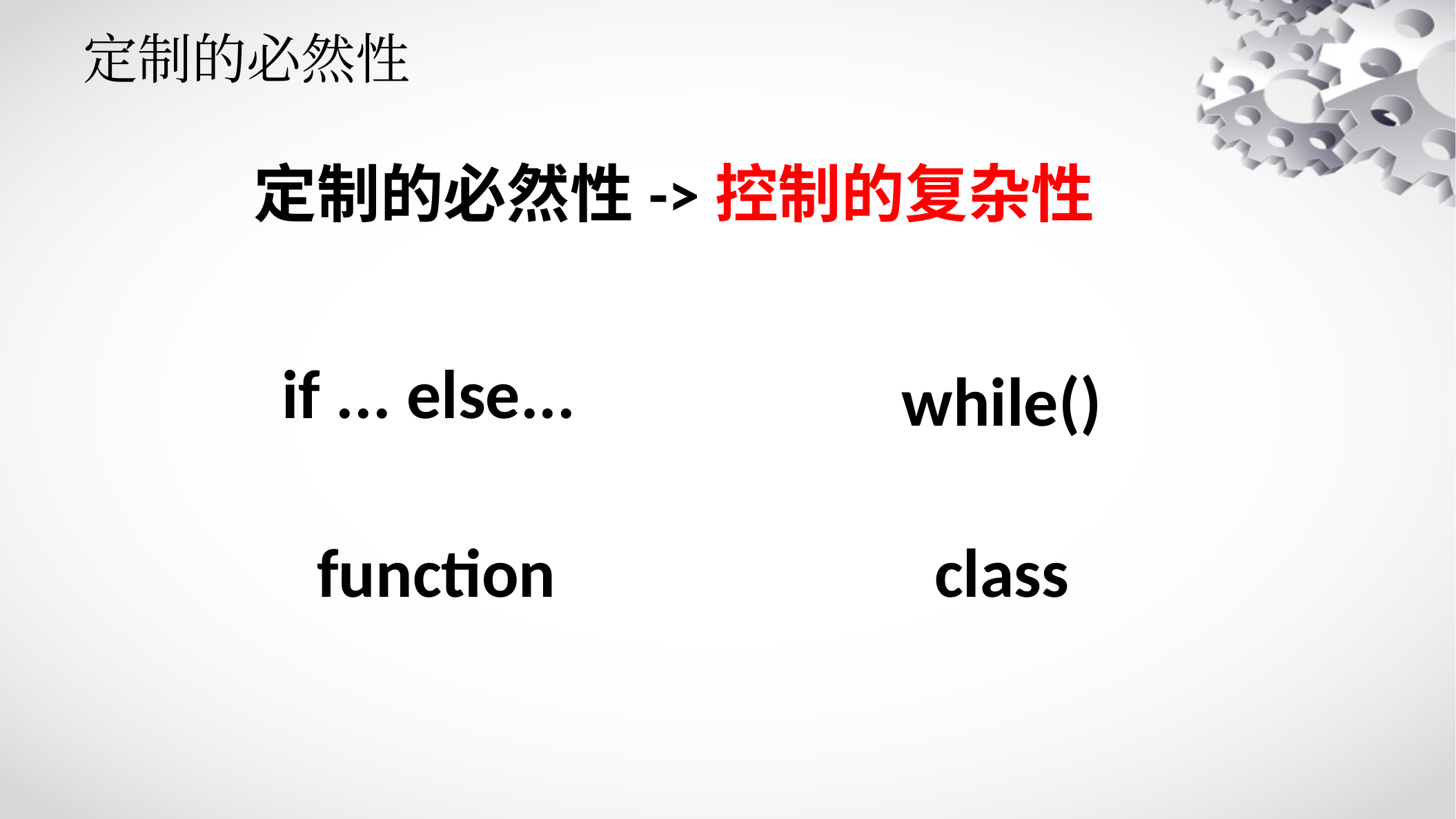

# 定制的必然性
定制的必然性->控制的复杂性
if ... else...
while()
function
class